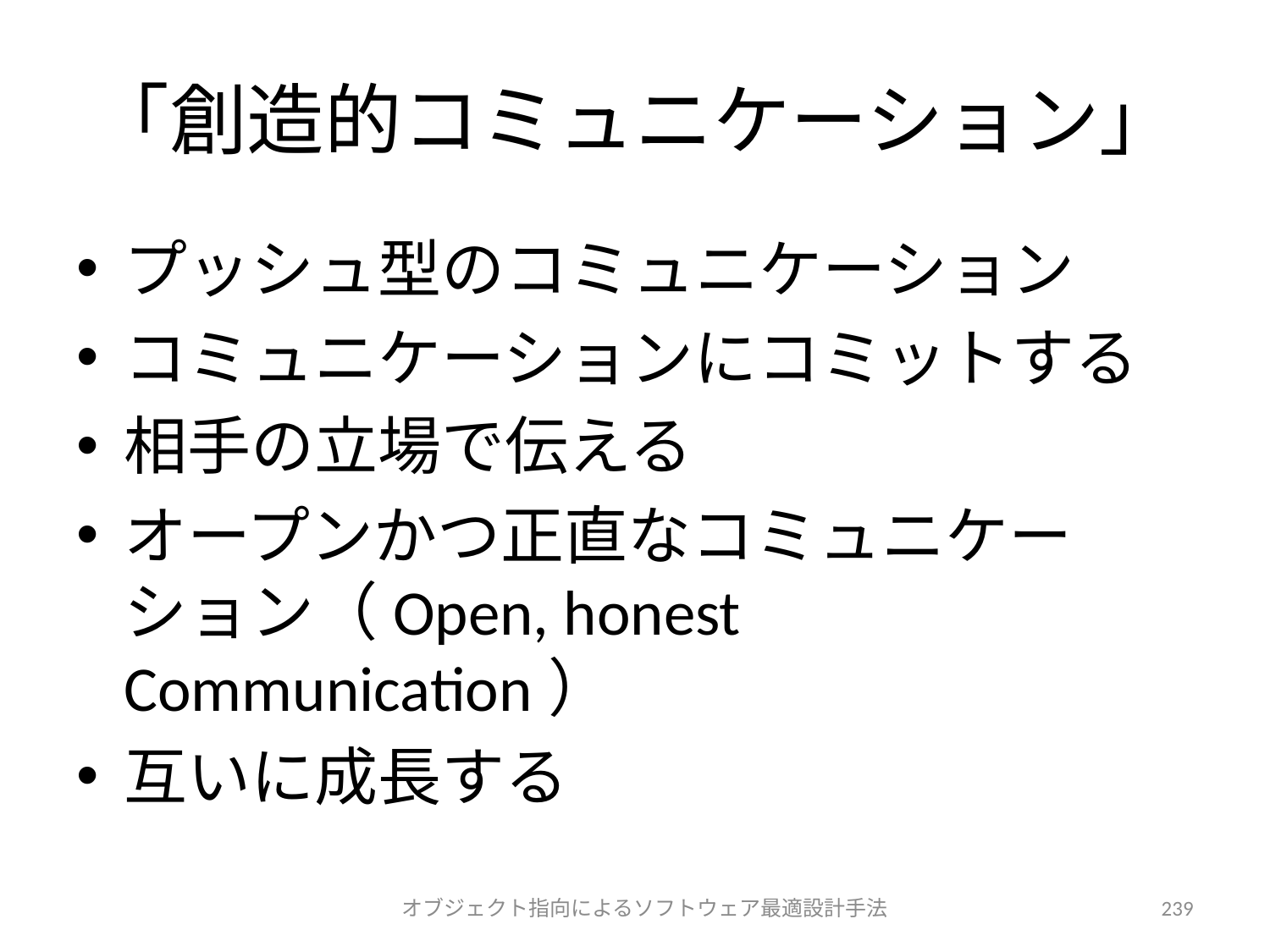

# 「創造的コミュニケーション」
プッシュ型のコミュニケーション
コミュニケーションにコミットする
相手の立場で伝える
オープンかつ正直なコミュニケーション（Open, honest Communication）
互いに成長する

オブジェクト指向によるソフトウェア最適設計手法
239